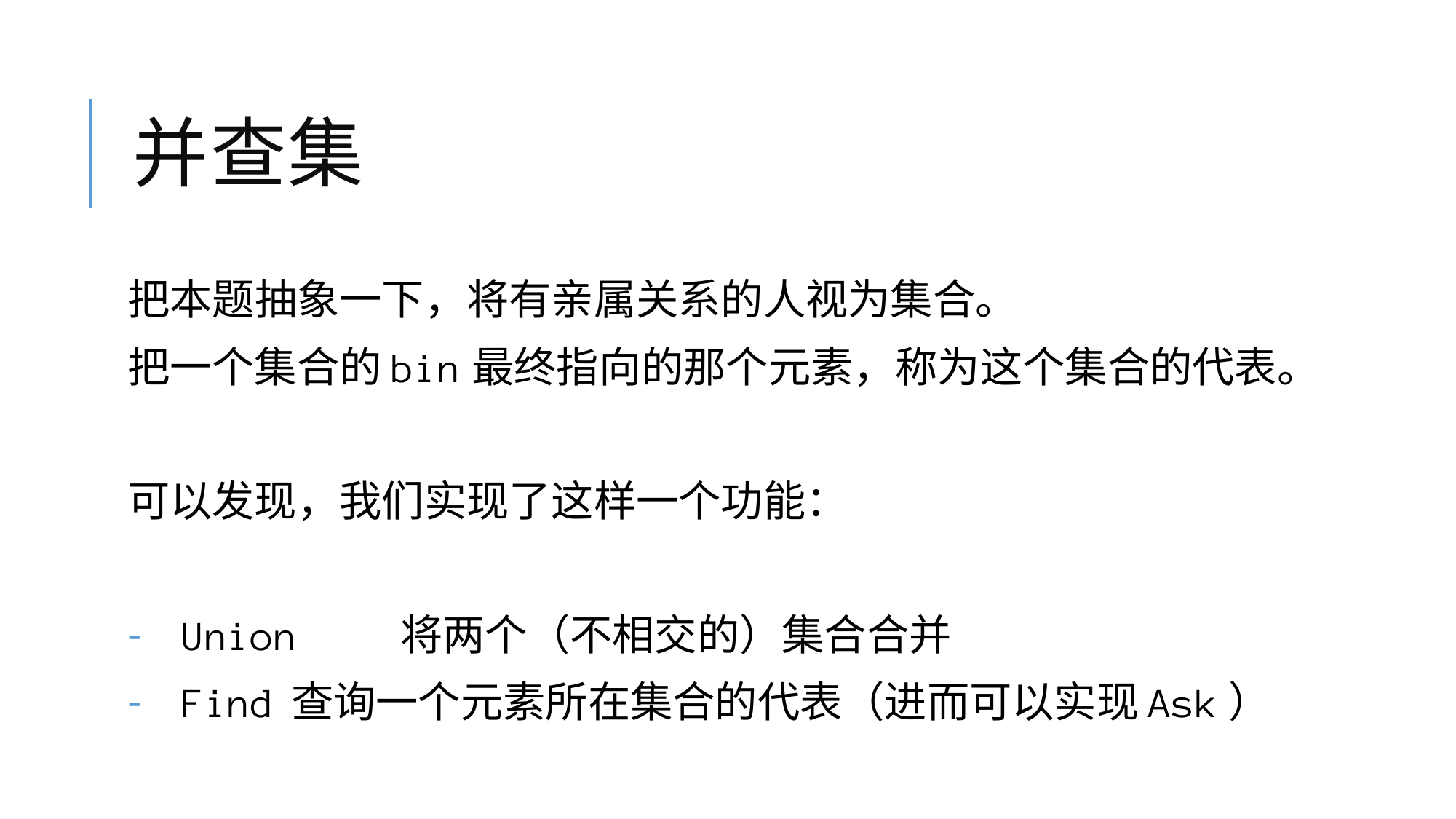

# 并查集
把本题抽象一下，将有亲属关系的人视为集合。
把一个集合的bin最终指向的那个元素，称为这个集合的代表。

可以发现，我们实现了这样一个功能：

Union	将两个（不相交的）集合合并
Find	查询一个元素所在集合的代表（进而可以实现Ask）